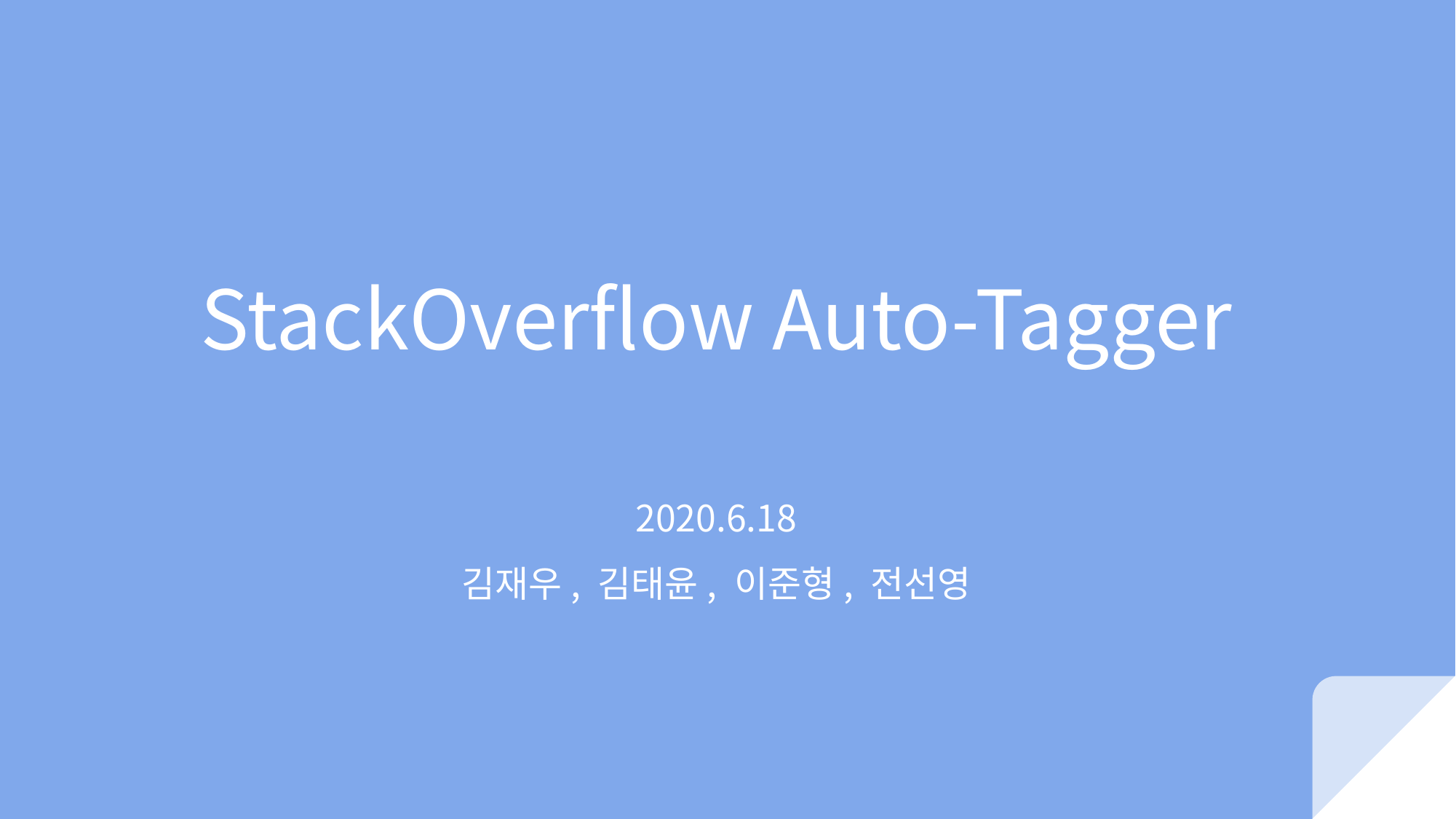

# StackOverflow Auto-Tagger
2020.6.18
김재우, 김태윤, 이준형, 전선영